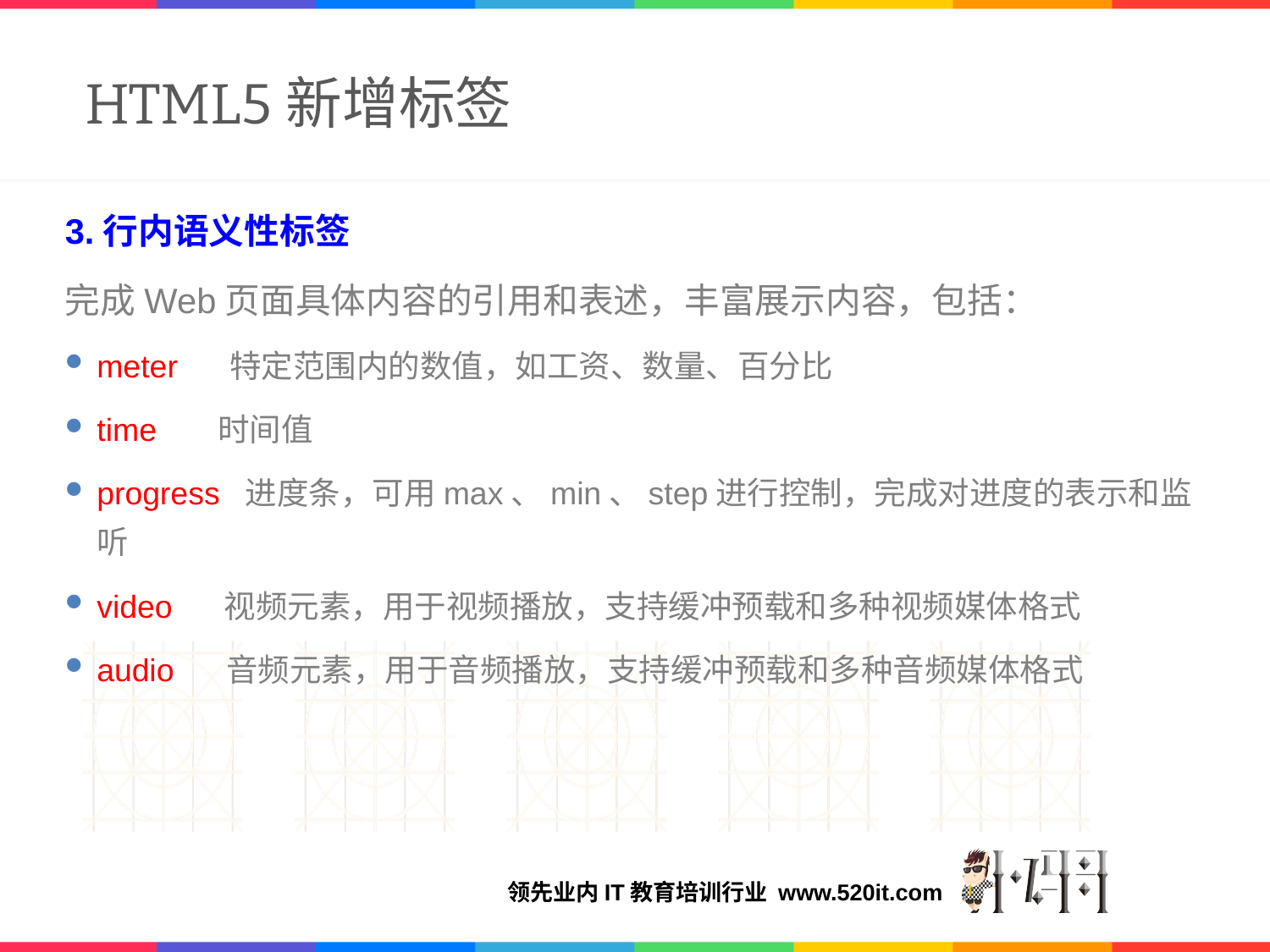

# HTML5新增标签
3.行内语义性标签
完成Web页面具体内容的引用和表述，丰富展示内容，包括：
meter     特定范围内的数值，如工资、数量、百分比
time      时间值
progress  进度条，可用max、min、step进行控制，完成对进度的表示和监听
video     视频元素，用于视频播放，支持缓冲预载和多种视频媒体格式
audio     音频元素，用于音频播放，支持缓冲预载和多种音频媒体格式